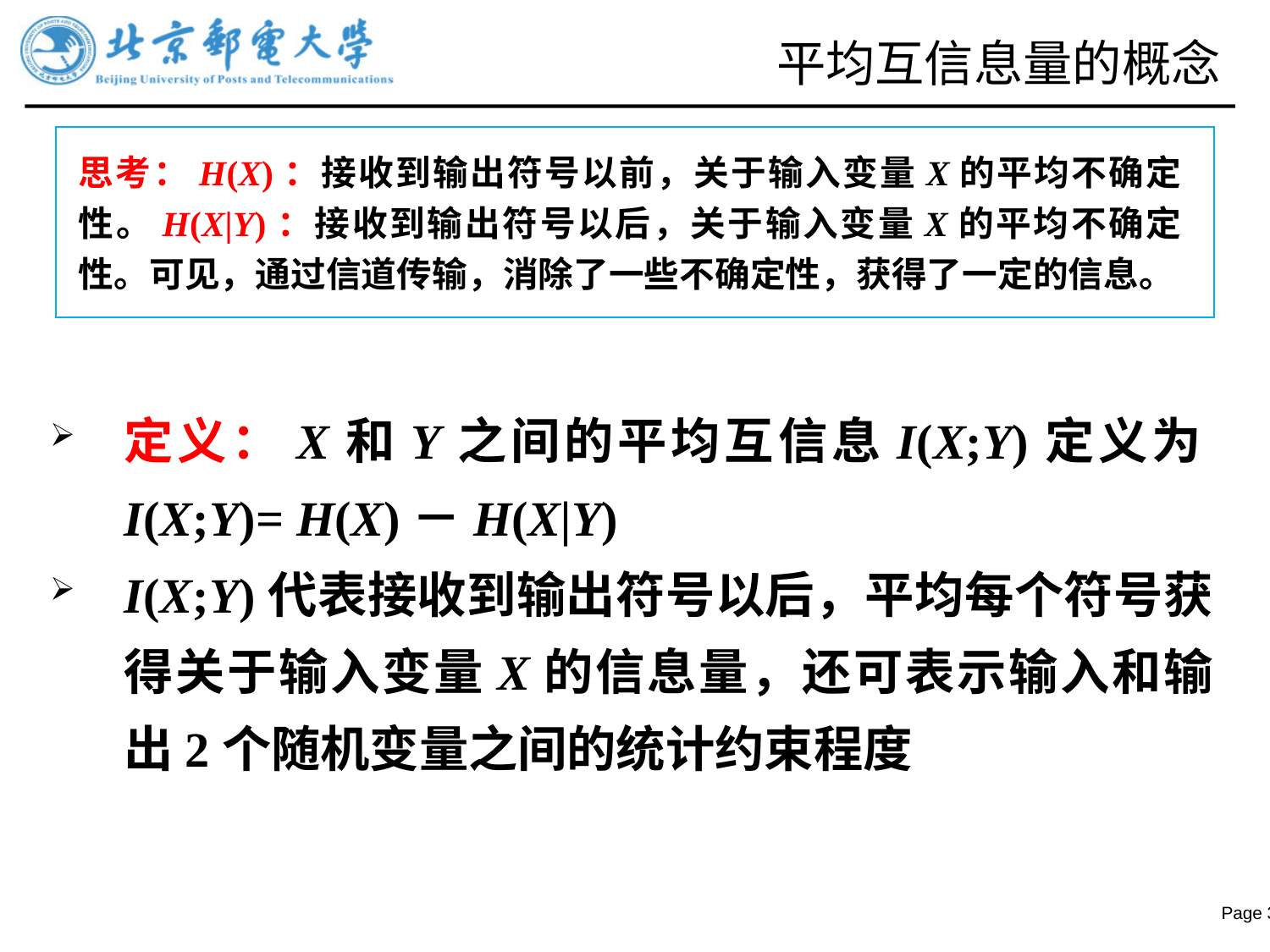

# 平均互信息量的概念

思考：H(X)：接收到输出符号以前，关于输入变量X的平均不确定性。H(X|Y)：接收到输出符号以后，关于输入变量X的平均不确定性。可见，通过信道传输，消除了一些不确定性，获得了一定的信息。
定义：X和Y之间的平均互信息I(X;Y)定义为I(X;Y)= H(X)－H(X|Y)
I(X;Y)代表接收到输出符号以后，平均每个符号获得关于输入变量X的信息量，还可表示输入和输出2个随机变量之间的统计约束程度